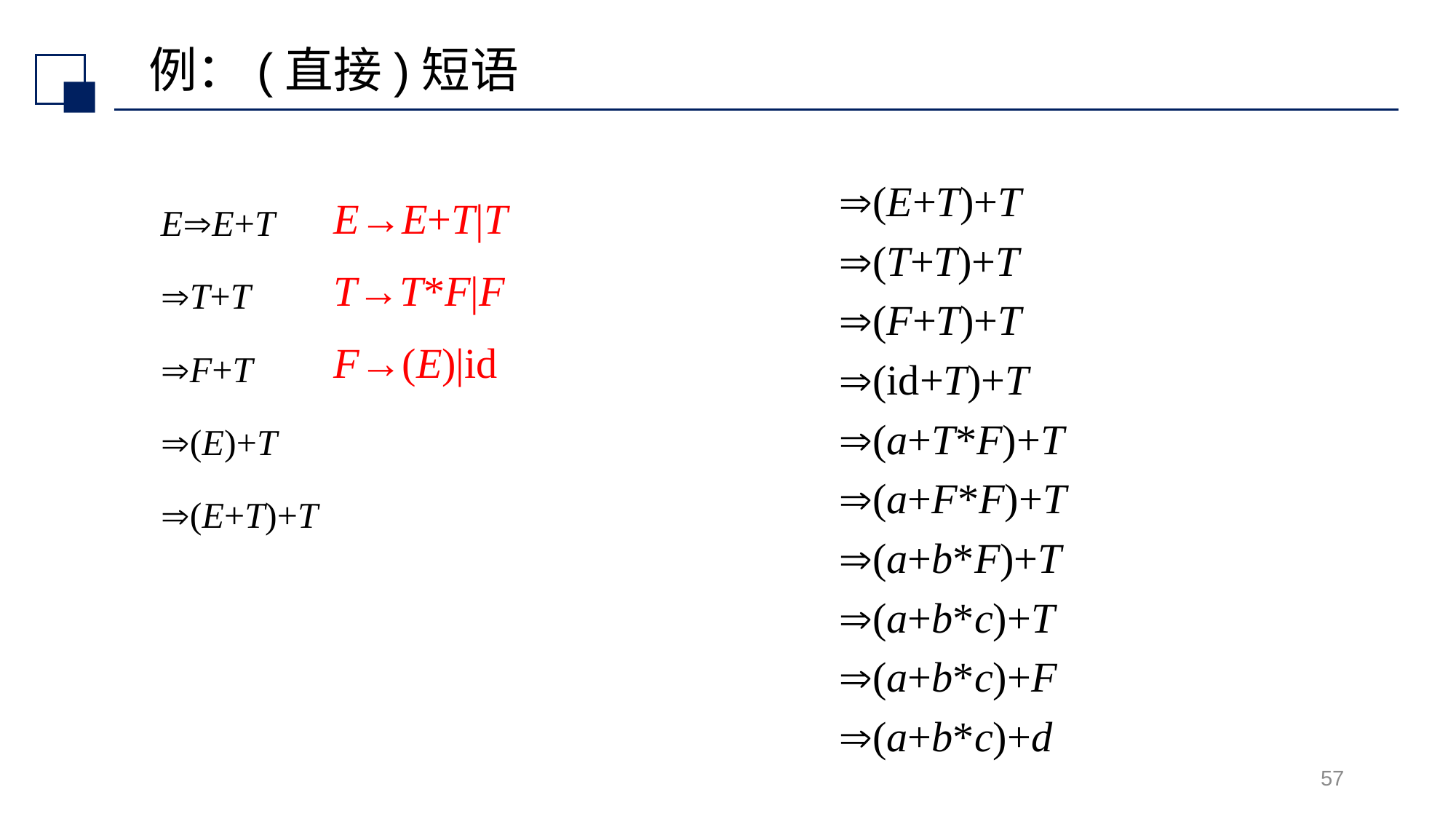

# 例：(直接)短语
⇒(E+T)+T
⇒(T+T)+T
⇒(F+T)+T
⇒(id+T)+T
⇒(a+T*F)+T
⇒(a+F*F)+T
⇒(a+b*F)+T
⇒(a+b*c)+T
⇒(a+b*c)+F
⇒(a+b*c)+d
E⇒E+T
⇒T+T
⇒F+T
⇒(E)+T
⇒(E+T)+T
E→E+T|T
T→T*F|F
F→(E)|id
57